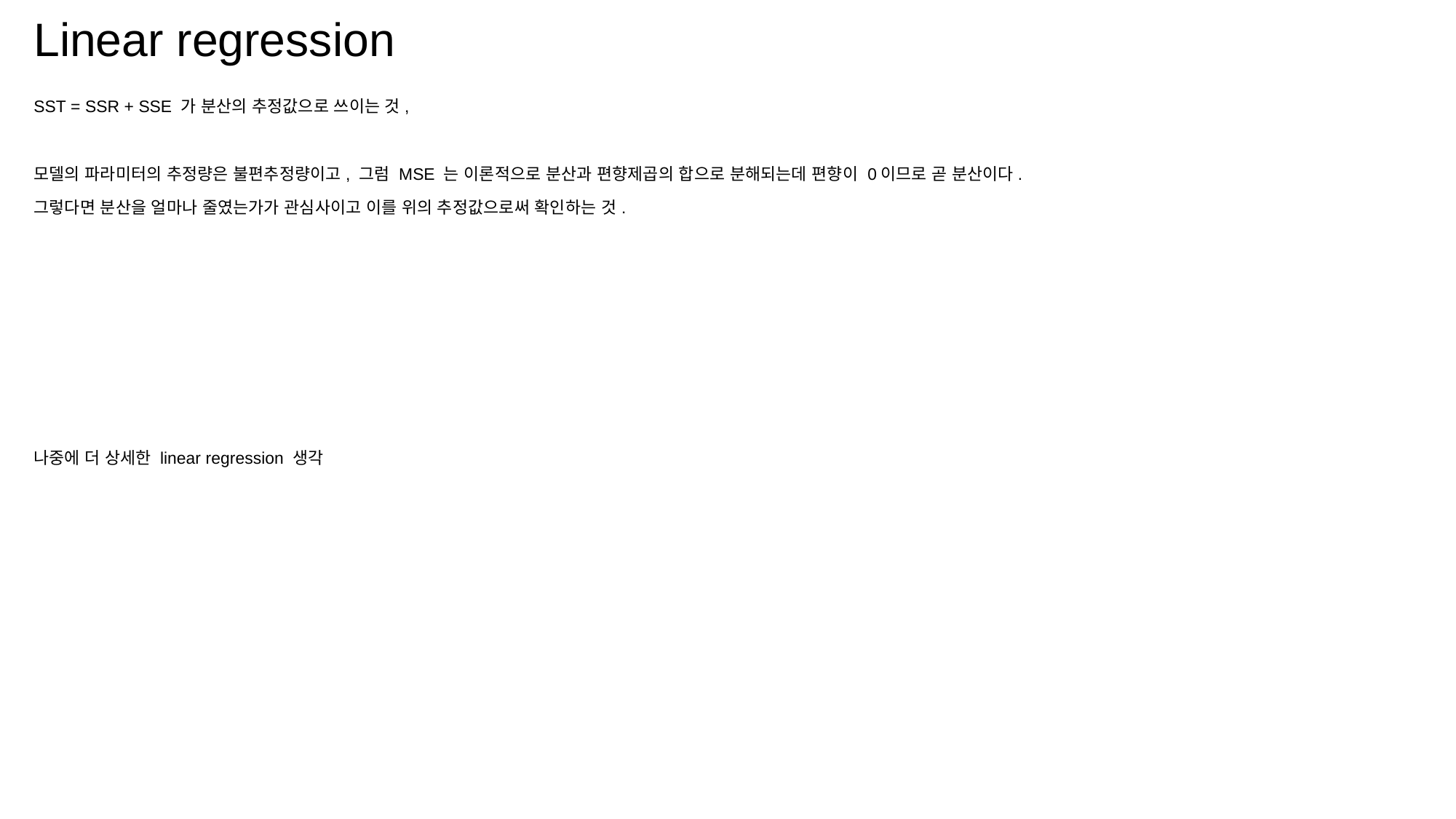

# Linear regression
SST = SSR + SSE 가 분산의 추정값으로 쓰이는 것,
모델의 파라미터의 추정량은 불편추정량이고, 그럼 MSE 는 이론적으로 분산과 편향제곱의 합으로 분해되는데 편향이 0이므로 곧 분산이다.
그렇다면 분산을 얼마나 줄였는가가 관심사이고 이를 위의 추정값으로써 확인하는 것.
나중에 더 상세한 linear regression 생각